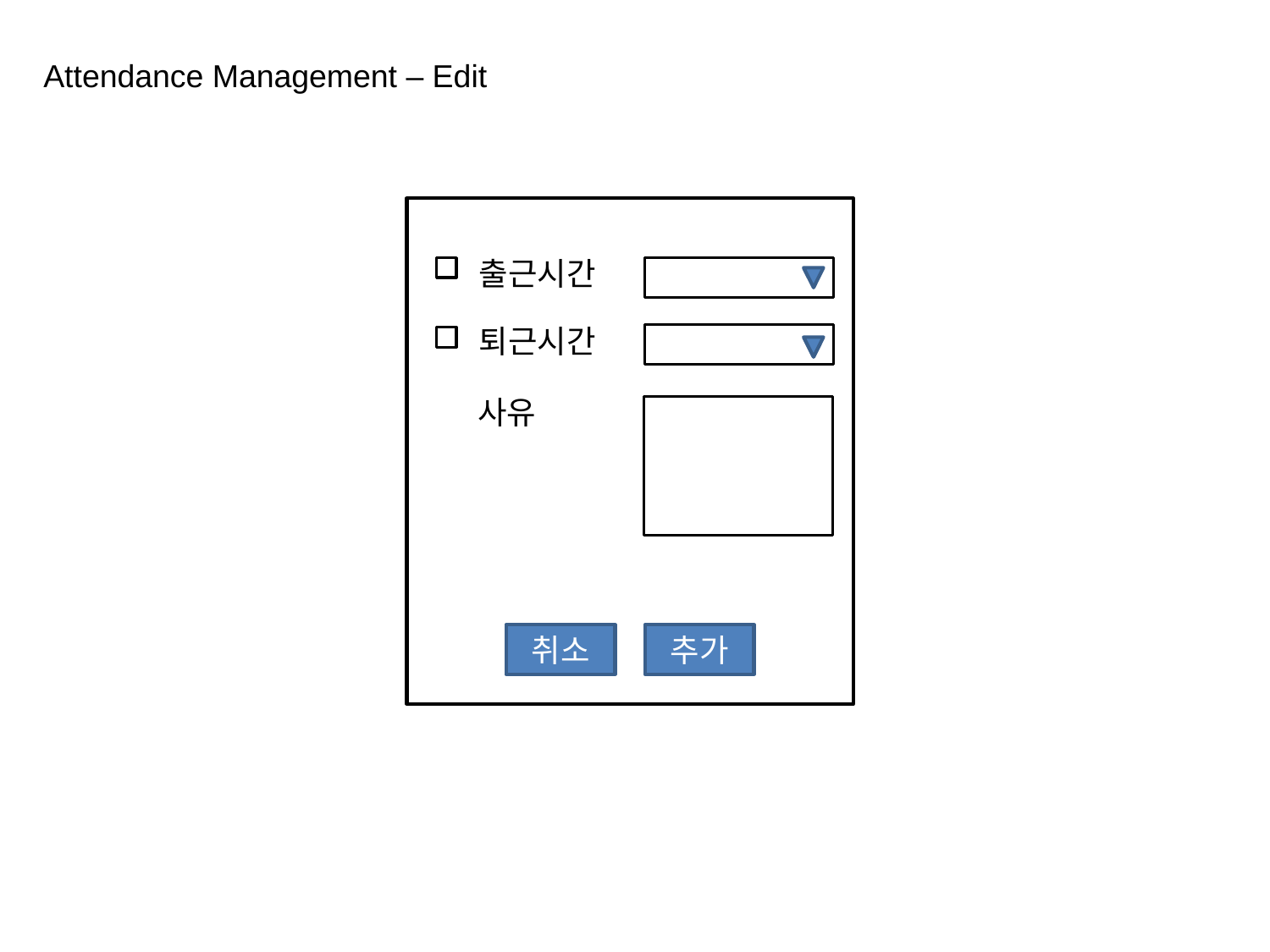

Attendance Management – Edit

출근시간

퇴근시간

사유

취소
추가